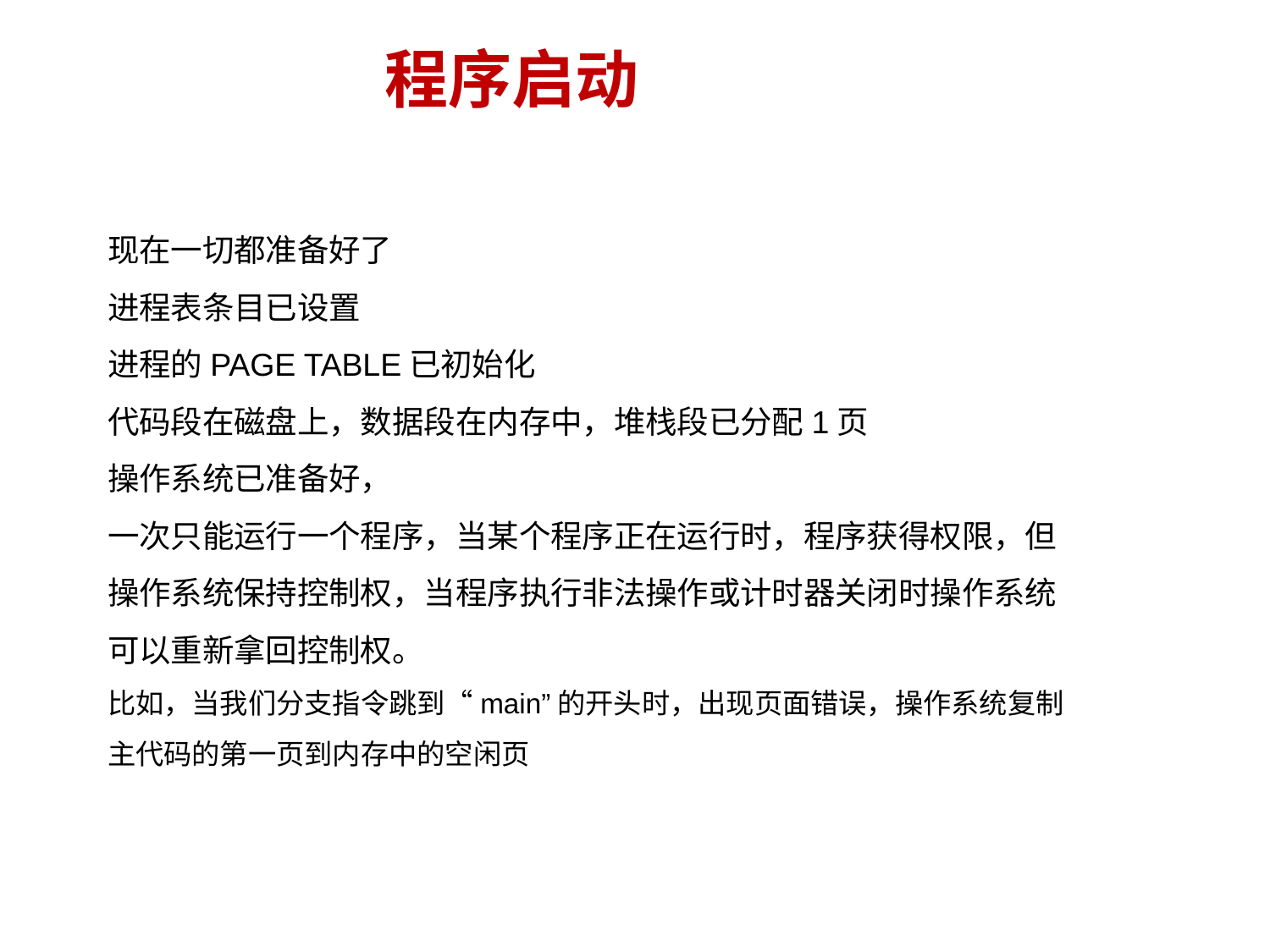

# 程序启动
现在一切都准备好了
进程表条目已设置
进程的PAGE TABLE已初始化
代码段在磁盘上，数据段在内存中，堆栈段已分配1页
操作系统已准备好，
一次只能运行一个程序，当某个程序正在运行时，程序获得权限，但操作系统保持控制权，当程序执行非法操作或计时器关闭时操作系统可以重新拿回控制权。
比如，当我们分支指令跳到“main”的开头时，出现页面错误，操作系统复制主代码的第一页到内存中的空闲页